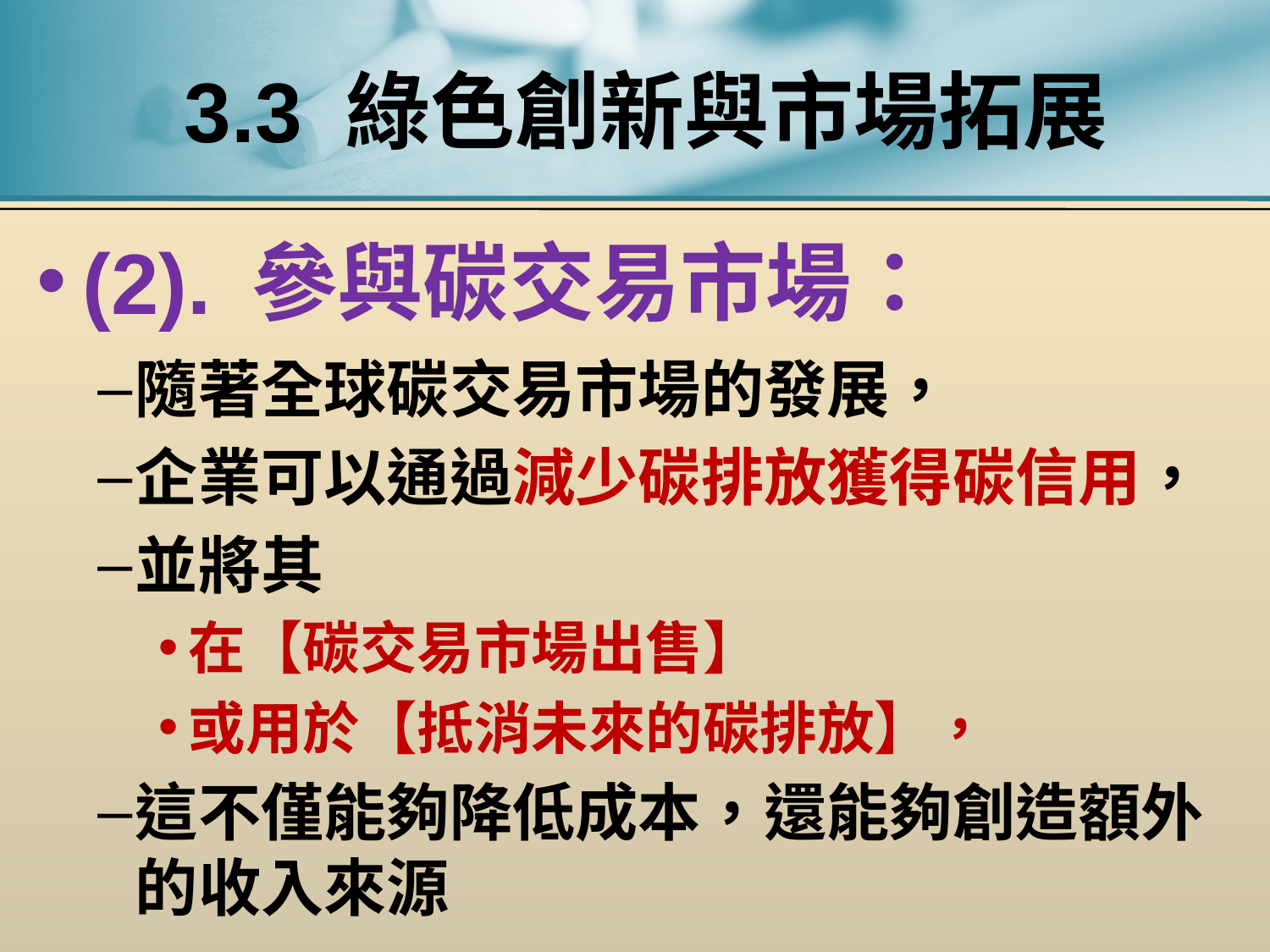

# 3.3 綠色創新與市場拓展
(2). 參與碳交易市場：
隨著全球碳交易市場的發展，
企業可以通過減少碳排放獲得碳信用，
並將其
在【碳交易市場出售】
或用於【抵消未來的碳排放】，
這不僅能夠降低成本，還能夠創造額外的收入來源